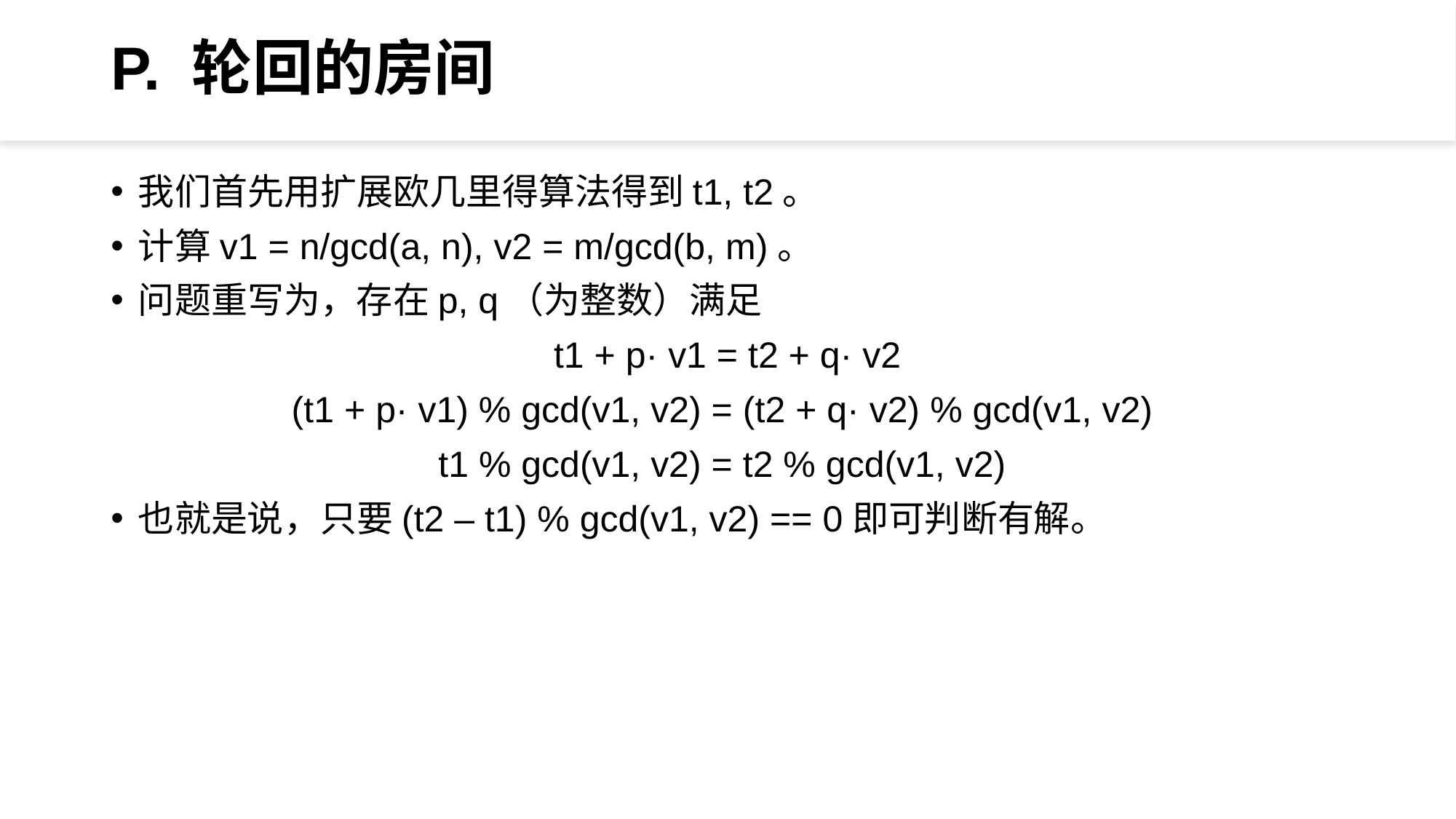

# P. 轮回的房间
我们首先用扩展欧几里得算法得到t1, t2。
计算v1 = n/gcd(a, n), v2 = m/gcd(b, m)。
问题重写为，存在p, q（为整数）满足
t1 + p· v1 = t2 + q· v2
(t1 + p· v1) % gcd(v1, v2) = (t2 + q· v2) % gcd(v1, v2)
t1 % gcd(v1, v2) = t2 % gcd(v1, v2)
也就是说，只要(t2 – t1) % gcd(v1, v2) == 0即可判断有解。